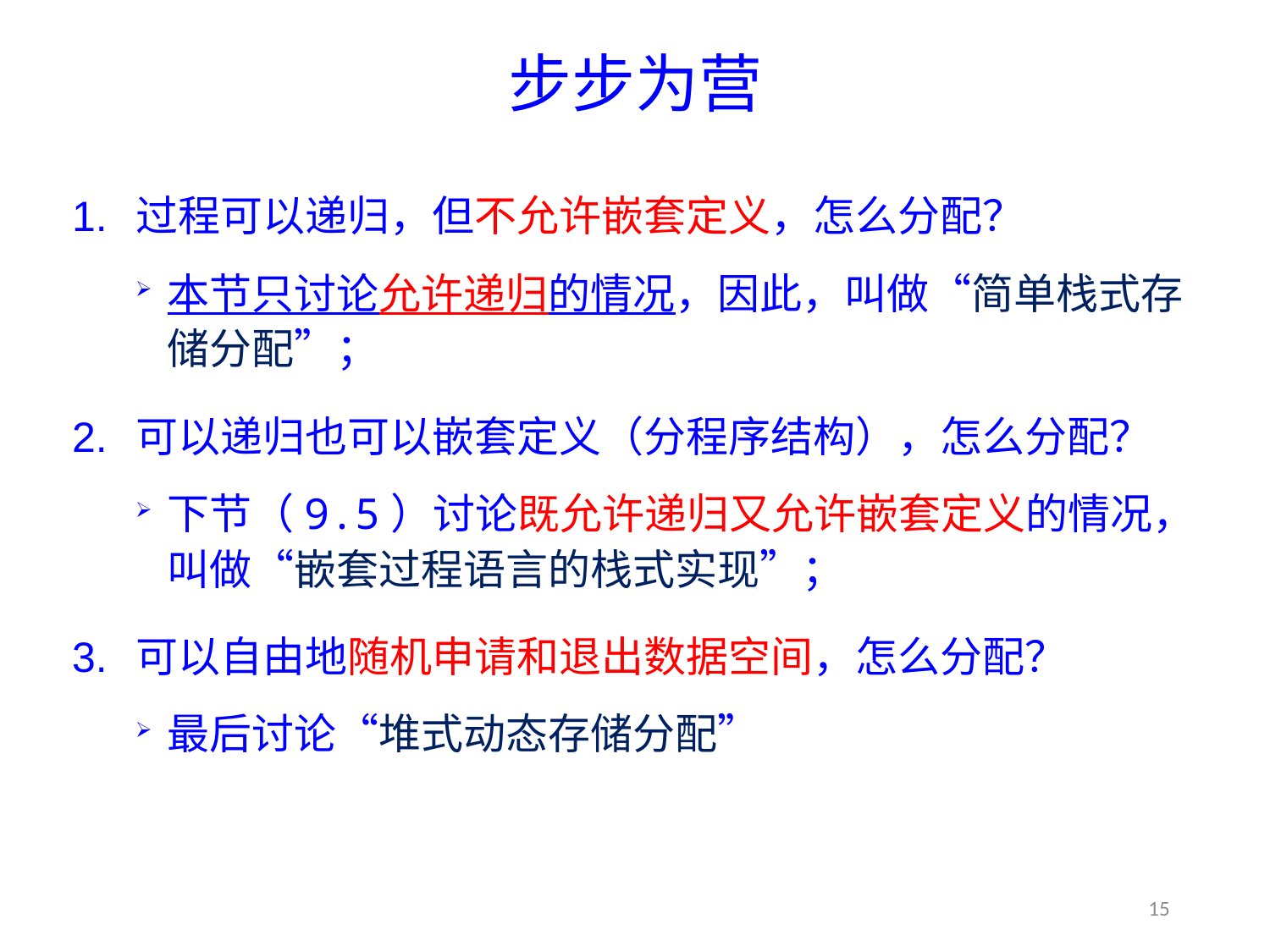

# 步步为营
过程可以递归，但不允许嵌套定义，怎么分配？
本节只讨论允许递归的情况，因此，叫做“简单栈式存储分配”；
可以递归也可以嵌套定义（分程序结构），怎么分配？
下节（9.5）讨论既允许递归又允许嵌套定义的情况，叫做“嵌套过程语言的栈式实现”；
可以自由地随机申请和退出数据空间，怎么分配？
最后讨论“堆式动态存储分配”
15